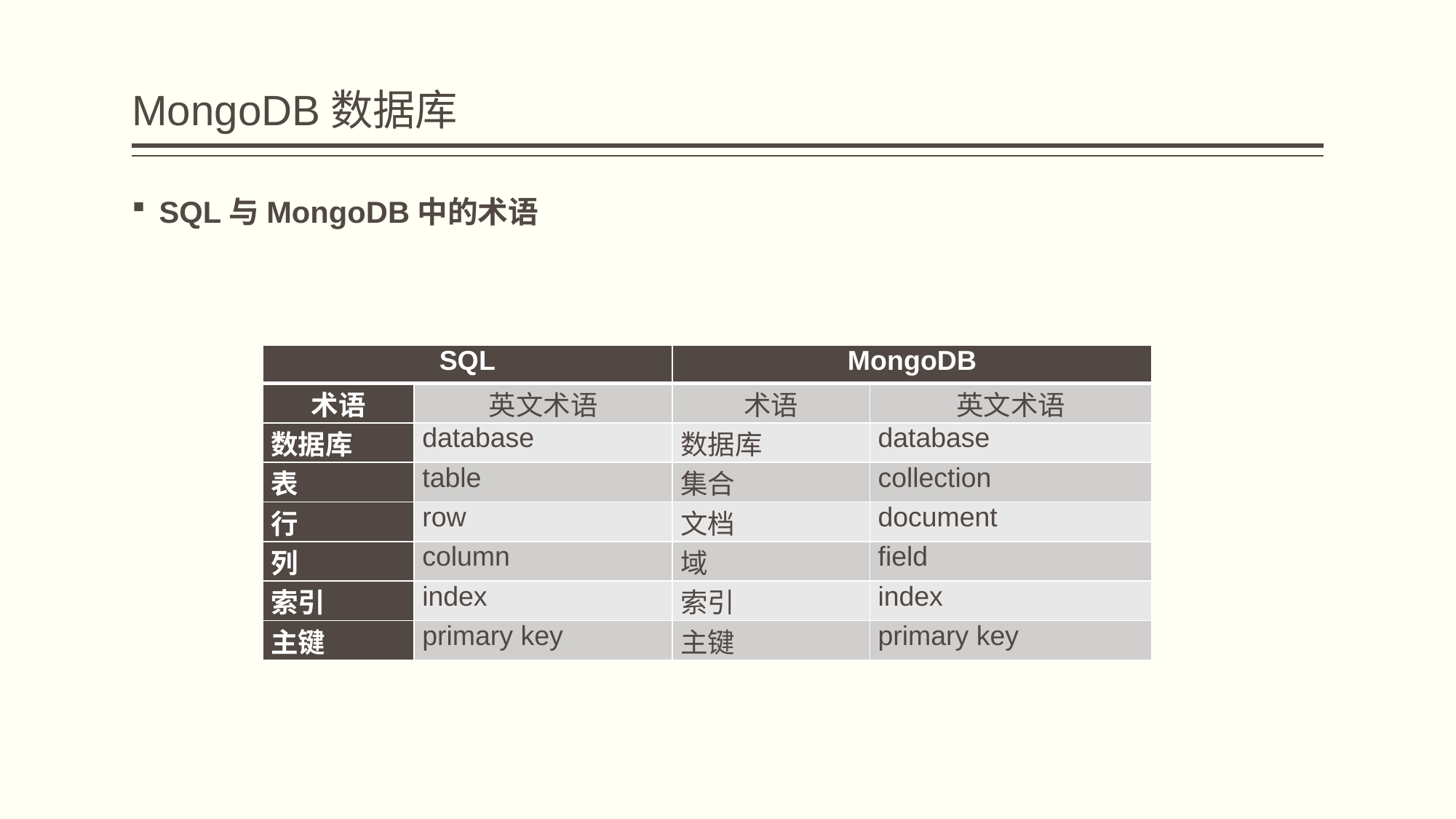

# MongoDB数据库
SQL与MongoDB中的术语
| SQL |  | MongoDB |  |
| --- | --- | --- | --- |
| 术语 | 英文术语 | 术语 | 英文术语 |
| 数据库 | database | 数据库 | database |
| 表 | table | 集合 | collection |
| 行 | row | 文档 | document |
| 列 | column | 域 | field |
| 索引 | index | 索引 | index |
| 主键 | primary key | 主键 | primary key |